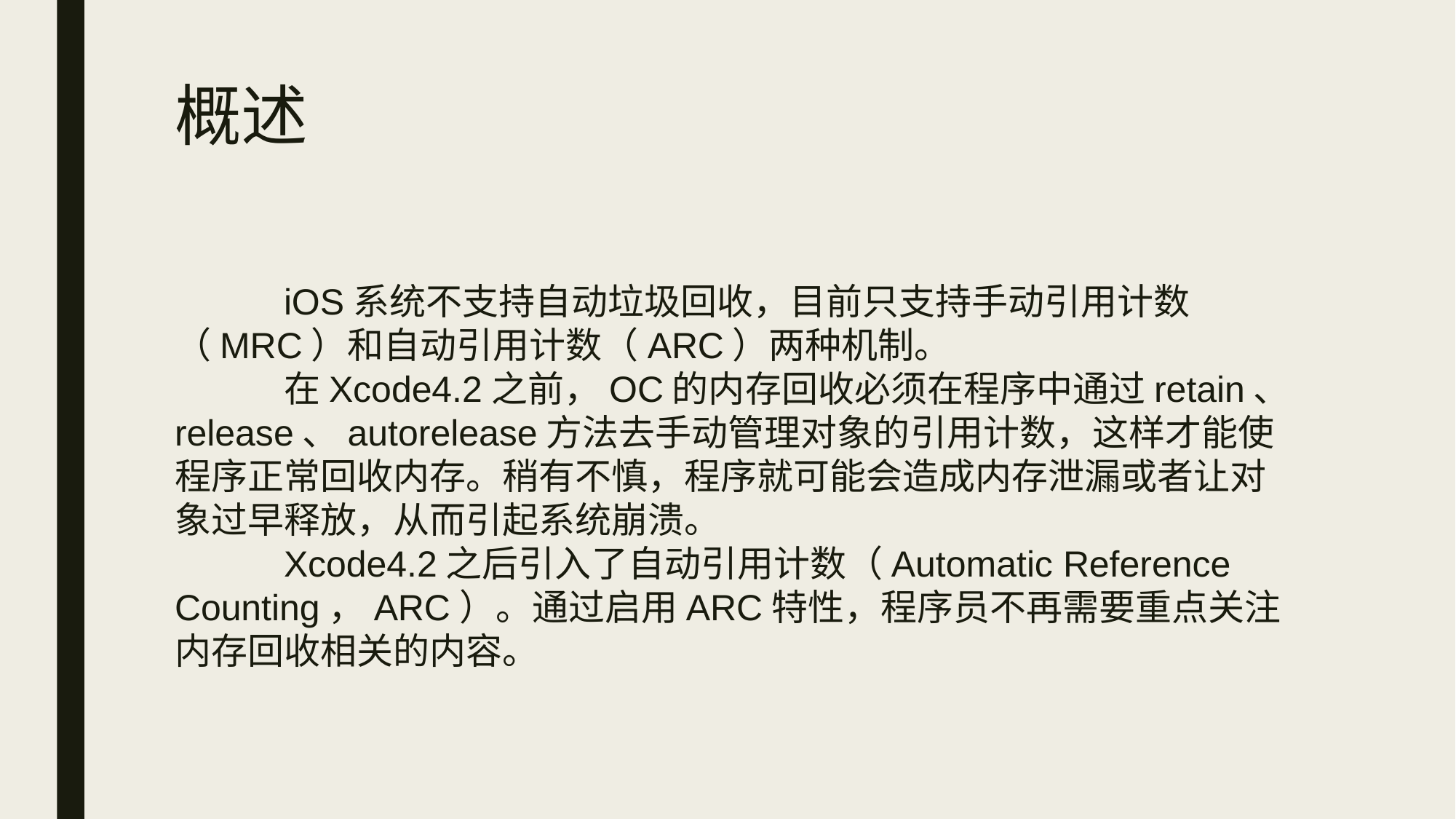

# 概述
	iOS系统不支持自动垃圾回收，目前只支持手动引用计数（MRC）和自动引用计数（ARC）两种机制。
	在Xcode4.2之前，OC的内存回收必须在程序中通过retain、release、autorelease方法去手动管理对象的引用计数，这样才能使程序正常回收内存。稍有不慎，程序就可能会造成内存泄漏或者让对象过早释放，从而引起系统崩溃。
	Xcode4.2之后引入了自动引用计数（Automatic Reference Counting，ARC）。通过启用ARC特性，程序员不再需要重点关注内存回收相关的内容。